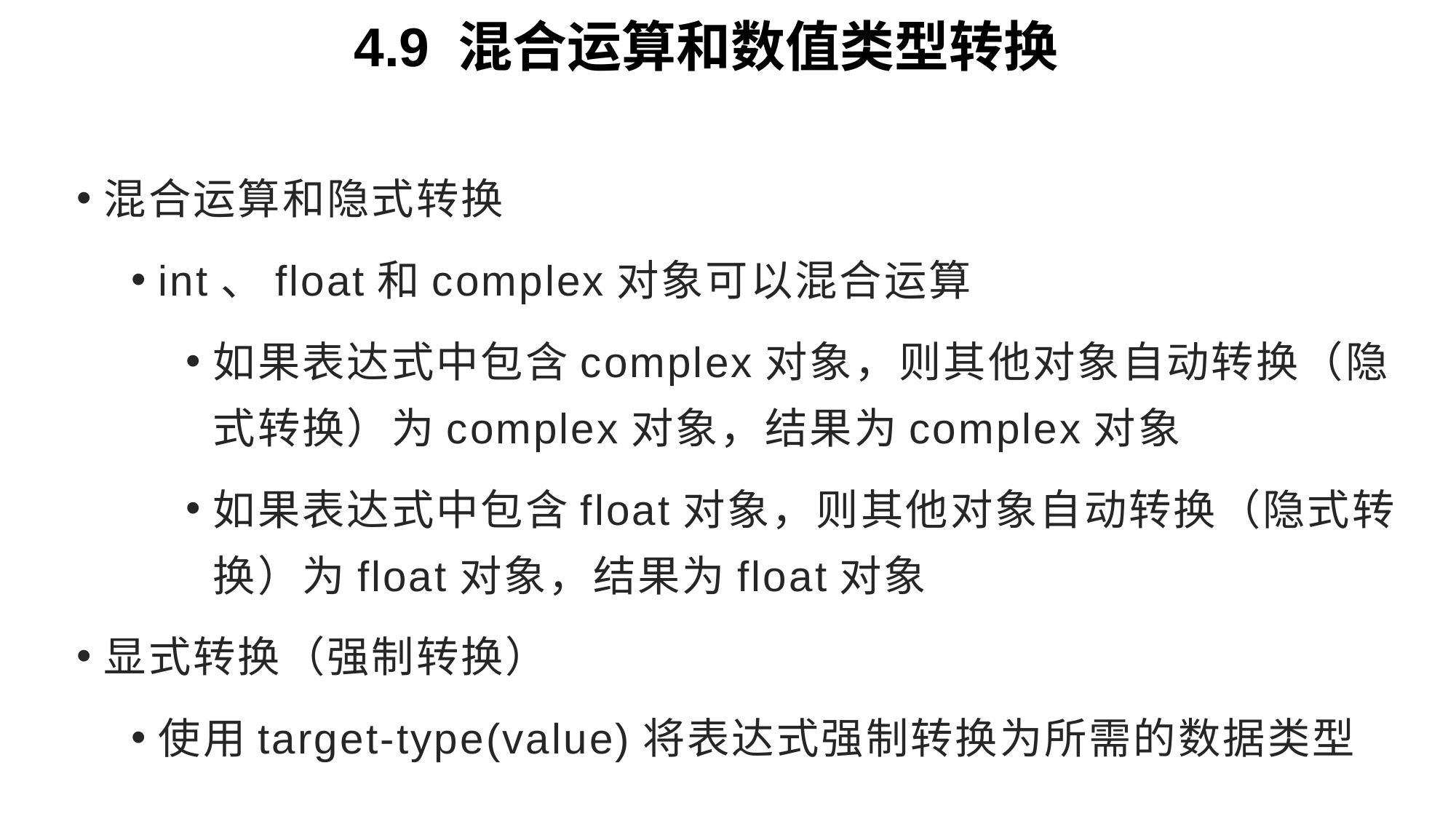

# 4.9 混合运算和数值类型转换
混合运算和隐式转换
int、float和complex对象可以混合运算
如果表达式中包含complex对象，则其他对象自动转换（隐式转换）为complex对象，结果为complex对象
如果表达式中包含float对象，则其他对象自动转换（隐式转换）为float对象，结果为float对象
显式转换（强制转换）
使用target-type(value)将表达式强制转换为所需的数据类型